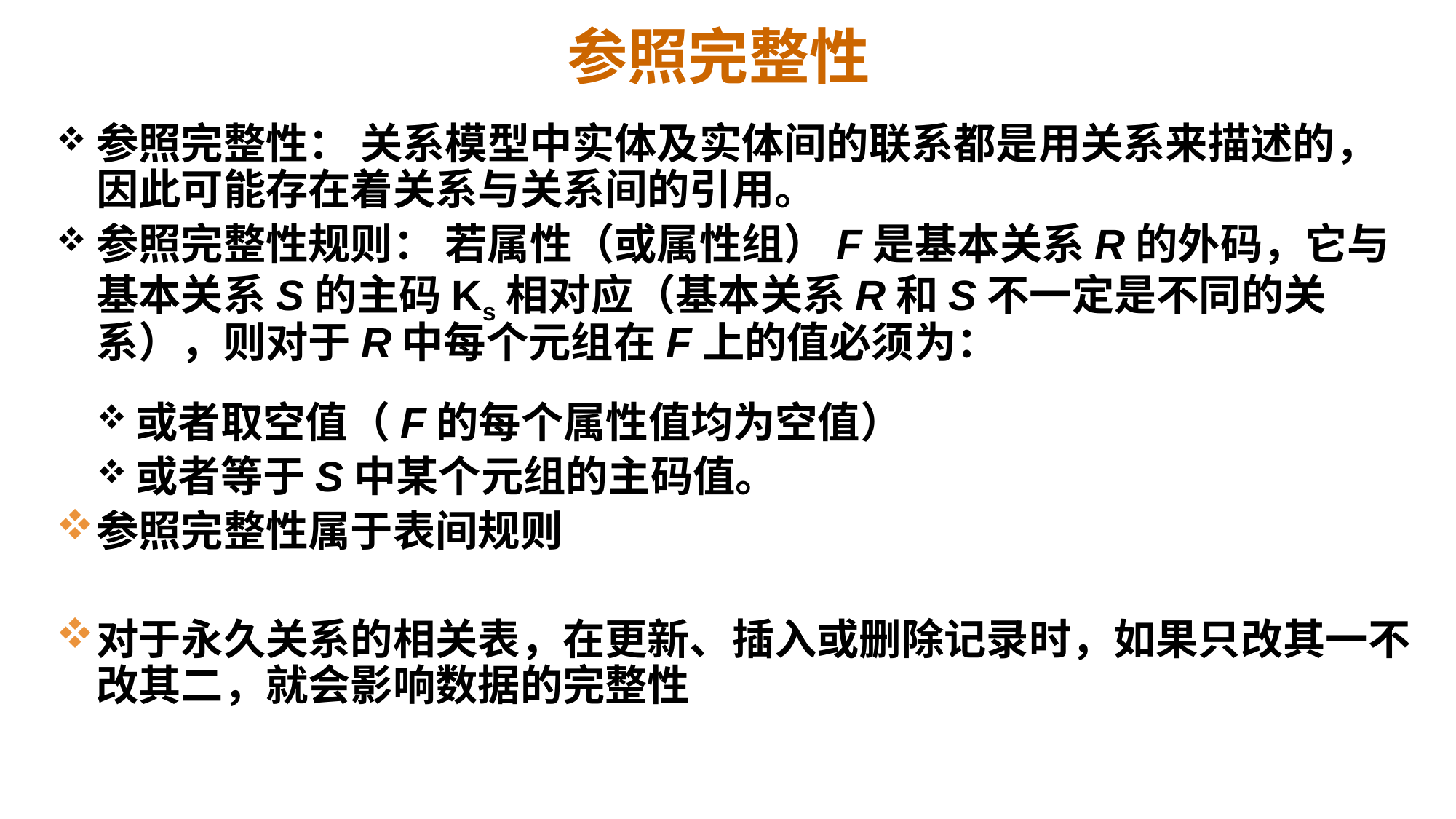

# 参照完整性
参照完整性： 关系模型中实体及实体间的联系都是用关系来描述的，因此可能存在着关系与关系间的引用。
参照完整性规则： 若属性（或属性组）F是基本关系R的外码，它与基本关系S的主码Ks相对应（基本关系R和S不一定是不同的关系），则对于R中每个元组在F上的值必须为：
或者取空值（F的每个属性值均为空值）
或者等于S中某个元组的主码值。
参照完整性属于表间规则

对于永久关系的相关表，在更新、插入或删除记录时，如果只改其一不改其二，就会影响数据的完整性